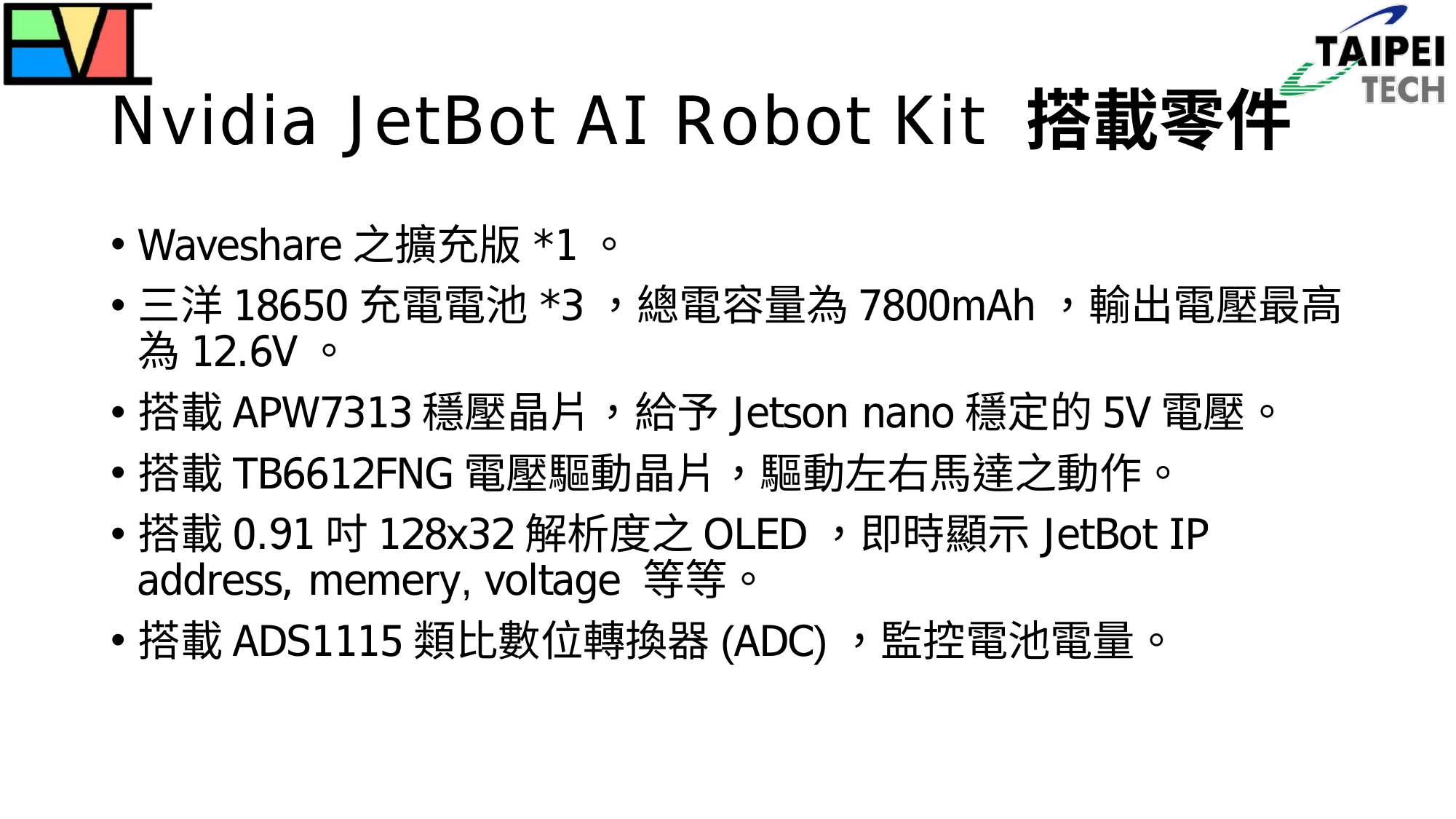

# Nvidia JetBot AI Robot Kit 搭載零件
Waveshare之擴充版*1。
三洋18650充電電池*3，總電容量為7800mAh，輸出電壓最高為12.6V。
搭載APW7313穩壓晶片，給予Jetson nano穩定的5V電壓。
搭載TB6612FNG電壓驅動晶片，驅動左右馬達之動作。
搭載0.91吋128x32解析度之OLED，即時顯示JetBot IP address, memery, voltage 等等。
搭載ADS1115類比數位轉換器(ADC)，監控電池電量。